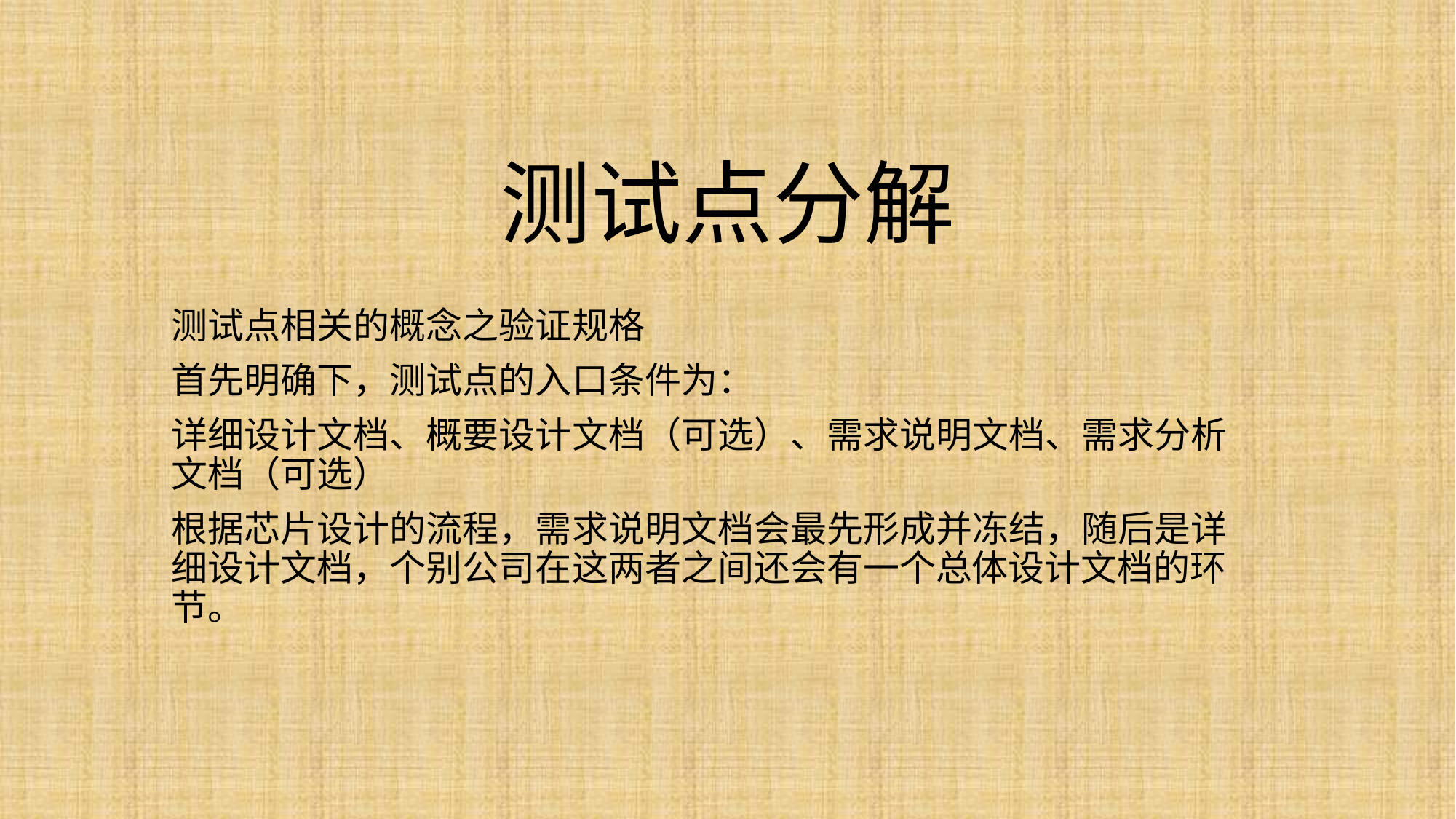

# 测试点分解
测试点相关的概念之验证规格
首先明确下，测试点的入口条件为：
详细设计文档、概要设计文档（可选）、需求说明文档、需求分析文档（可选）
根据芯片设计的流程，需求说明文档会最先形成并冻结，随后是详细设计文档，个别公司在这两者之间还会有一个总体设计文档的环节。